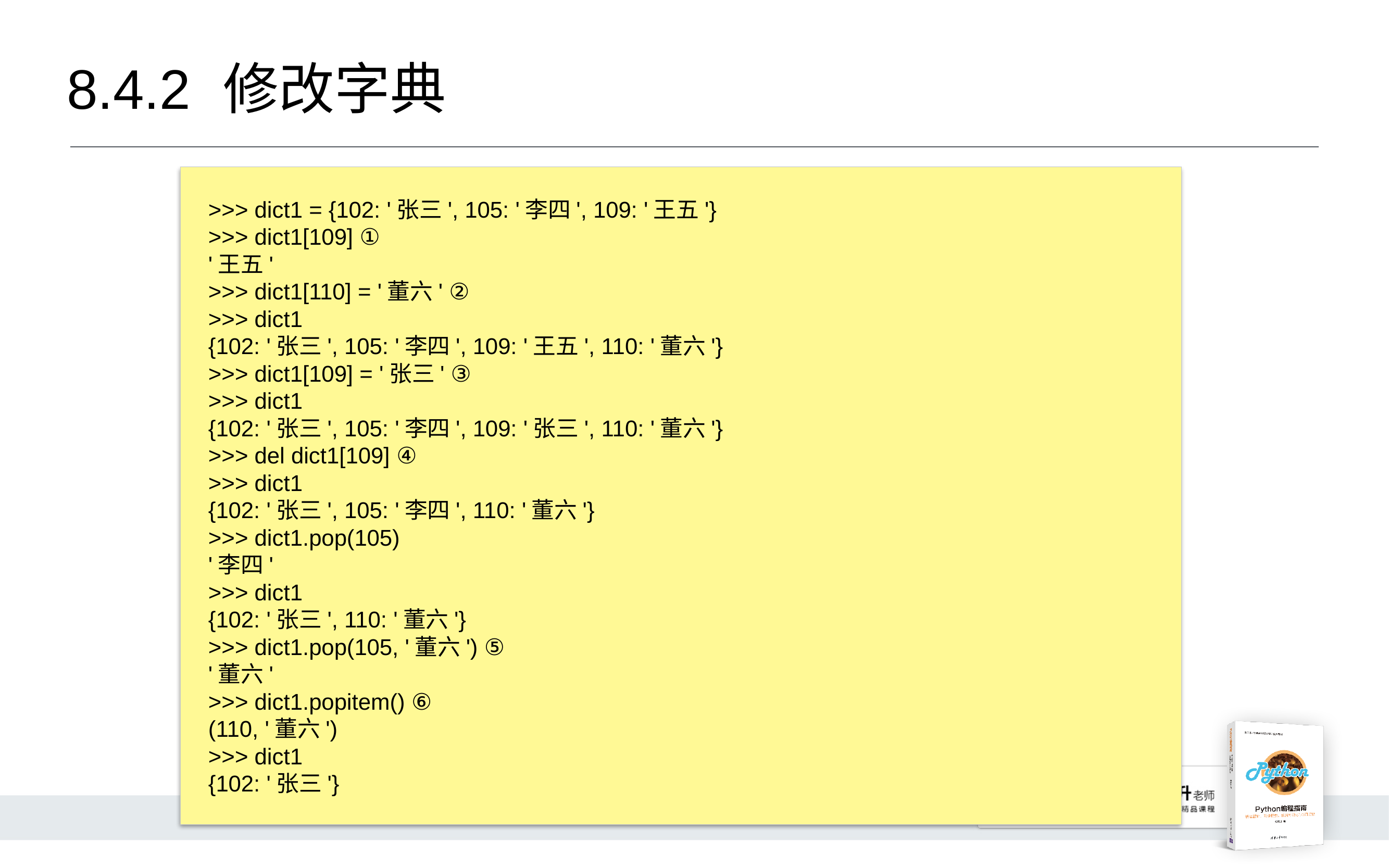

# 8.4.2 	修改字典
>>> dict1 = {102: '张三', 105: '李四', 109: '王五'}
>>> dict1[109] ①
'王五'
>>> dict1[110] = '董六' ②
>>> dict1
{102: '张三', 105: '李四', 109: '王五', 110: '董六'}
>>> dict1[109] = '张三' ③
>>> dict1
{102: '张三', 105: '李四', 109: '张三', 110: '董六'}
>>> del dict1[109] ④
>>> dict1
{102: '张三', 105: '李四', 110: '董六'}
>>> dict1.pop(105)
'李四'
>>> dict1
{102: '张三', 110: '董六'}
>>> dict1.pop(105, '董六') ⑤
'董六'
>>> dict1.popitem() ⑥
(110, '董六')
>>> dict1
{102: '张三'}